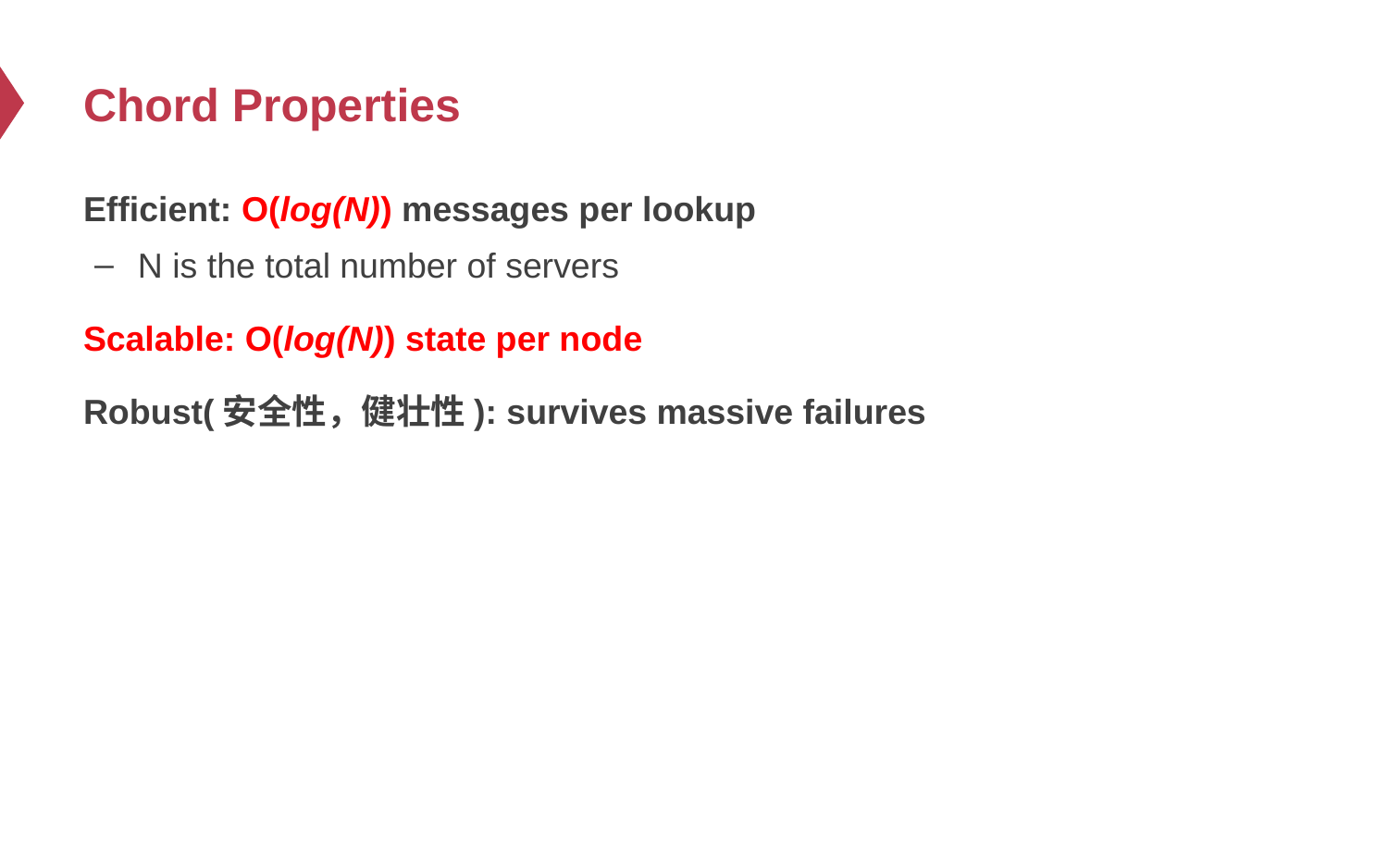

# Chord Properties
Efficient: O(log(N)) messages per lookup
N is the total number of servers
Scalable: O(log(N)) state per node
Robust(安全性，健壮性): survives massive failures

14